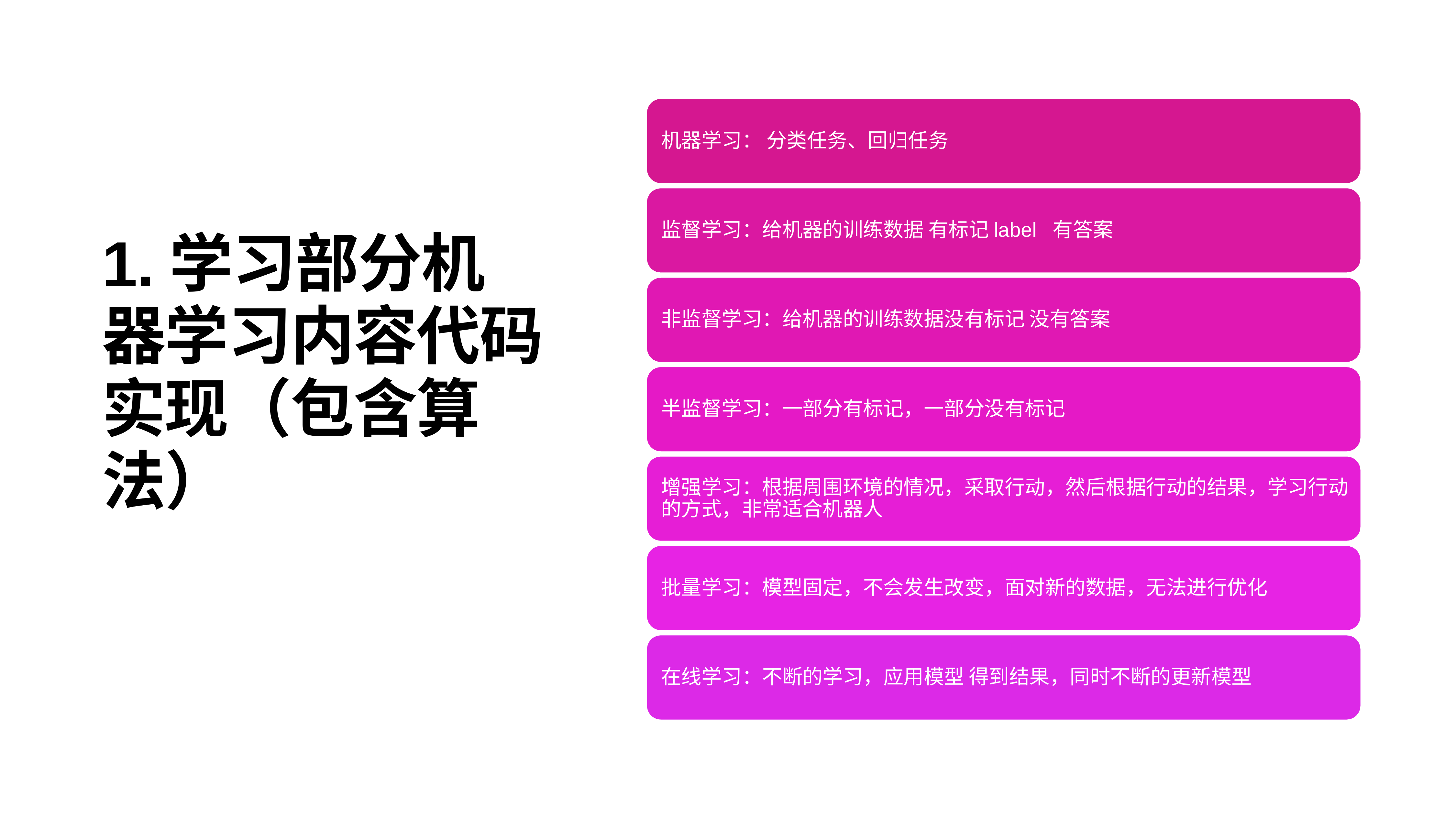

机器学习： 分类任务、回归任务
监督学习：给机器的训练数据 有标记label  有答案
非监督学习：给机器的训练数据没有标记 没有答案
半监督学习：一部分有标记，一部分没有标记
增强学习：根据周围环境的情况，采取行动，然后根据行动的结果，学习行动的方式，非常适合机器人
批量学习：模型固定，不会发生改变，面对新的数据，无法进行优化
在线学习：不断的学习，应用模型 得到结果，同时不断的更新模型
1.学习部分机器学习内容代码实现（包含算法）